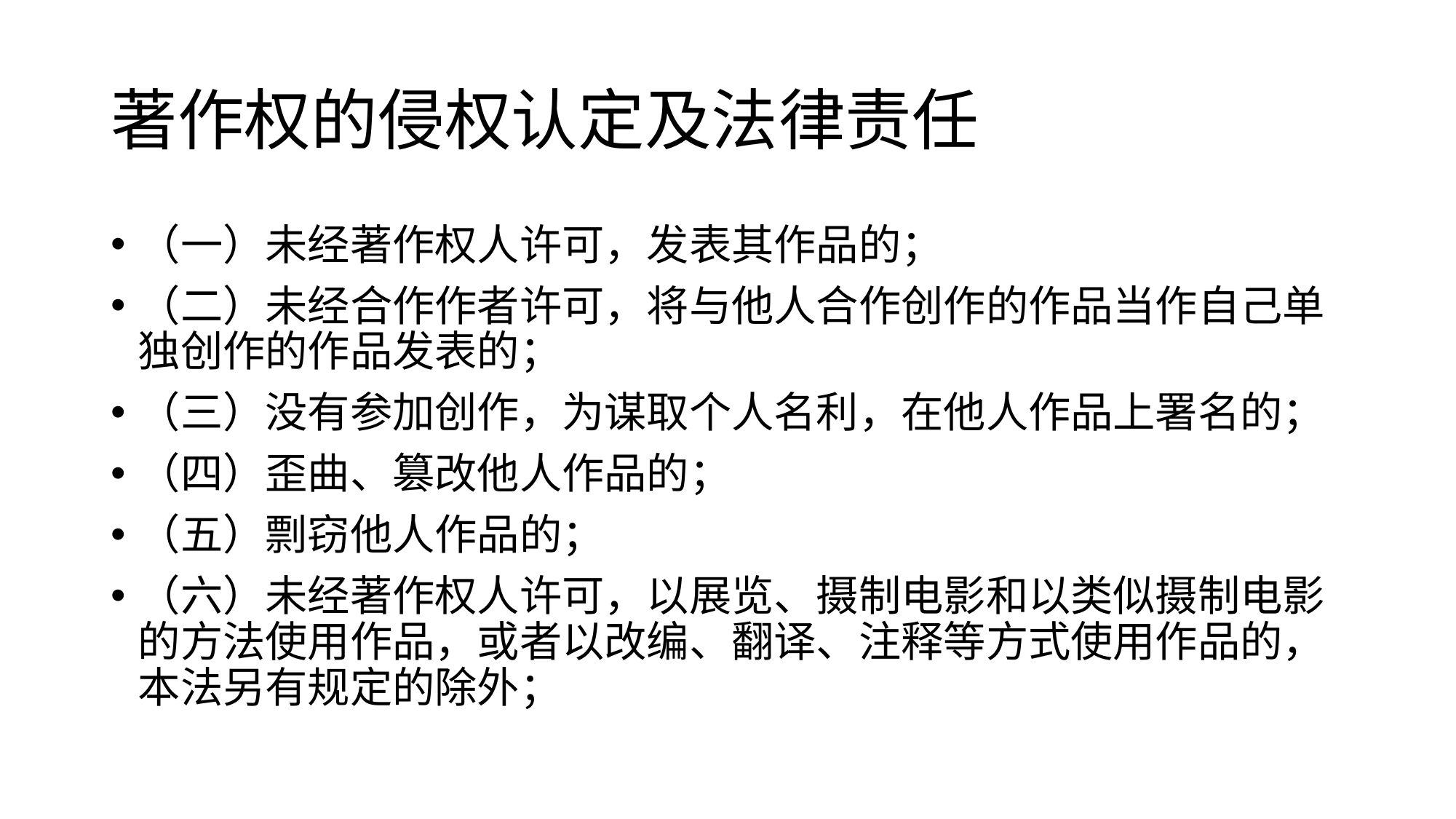

# 著作权的侵权认定及法律责任
（一）未经著作权人许可，发表其作品的；
（二）未经合作作者许可，将与他人合作创作的作品当作自己单独创作的作品发表的；
（三）没有参加创作，为谋取个人名利，在他人作品上署名的；
（四）歪曲、篡改他人作品的；
（五）剽窃他人作品的；
（六）未经著作权人许可，以展览、摄制电影和以类似摄制电影的方法使用作品，或者以改编、翻译、注释等方式使用作品的，本法另有规定的除外；